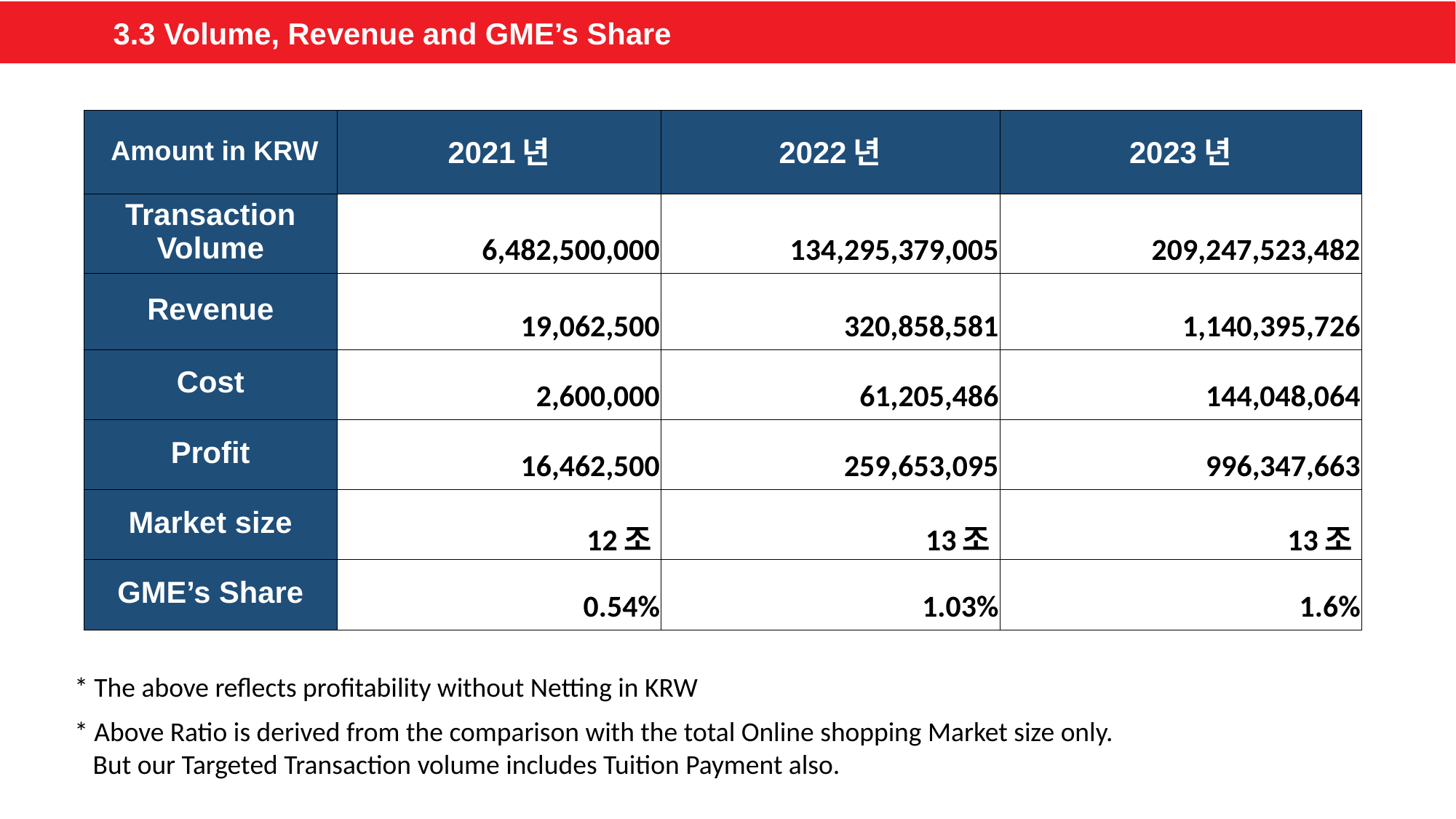

3.3 Volume, Revenue and GME’s Share
| Amount in KRW | 2021년 | 2022년 | 2023년 |
| --- | --- | --- | --- |
| Transaction Volume | 6,482,500,000 | 134,295,379,005 | 209,247,523,482 |
| Revenue | 19,062,500 | 320,858,581 | 1,140,395,726 |
| Cost | 2,600,000 | 61,205,486 | 144,048,064 |
| Profit | 16,462,500 | 259,653,095 | 996,347,663 |
| Market size | 12조 | 13조 | 13조 |
| GME’s Share | 0.54% | 1.03% | 1.6% |
* The above reflects profitability without Netting in KRW
* Above Ratio is derived from the comparison with the total Online shopping Market size only.
   But our Targeted Transaction volume includes Tuition Payment also.